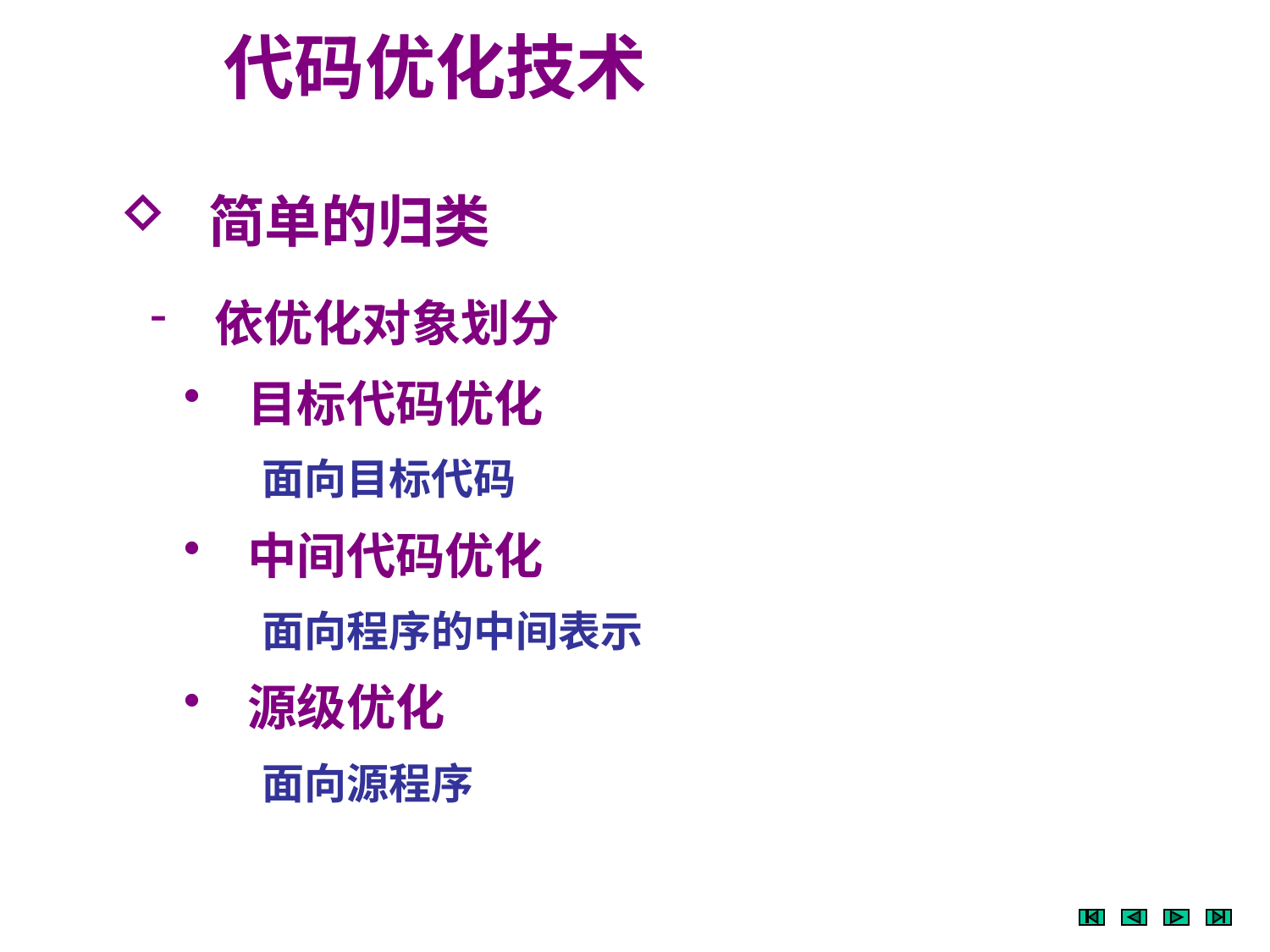

代码优化技术
  简单的归类
  依优化对象划分

  目标代码优化

    面向目标代码

  中间代码优化

    面向程序的中间表示

  源级优化

    面向源程序